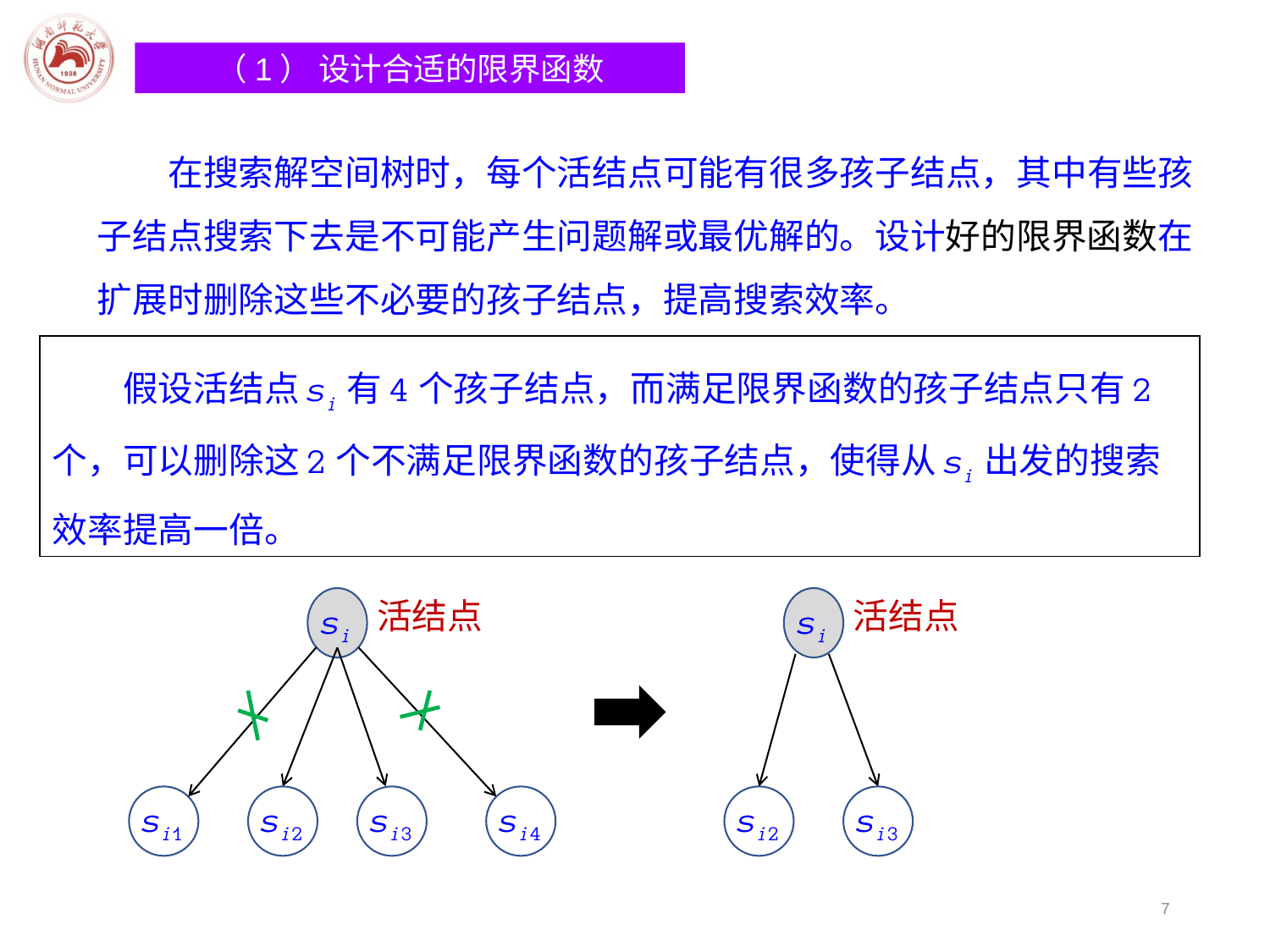

（1） 设计合适的限界函数
　　在搜索解空间树时，每个活结点可能有很多孩子结点，其中有些孩子结点搜索下去是不可能产生问题解或最优解的。设计好的限界函数在扩展时删除这些不必要的孩子结点，提高搜索效率。
　　假设活结点si有4个孩子结点，而满足限界函数的孩子结点只有2个，可以删除这2个不满足限界函数的孩子结点，使得从si出发的搜索效率提高一倍。
si
活结点
si1
si2
si3
si4
si
活结点

si2
si3
7